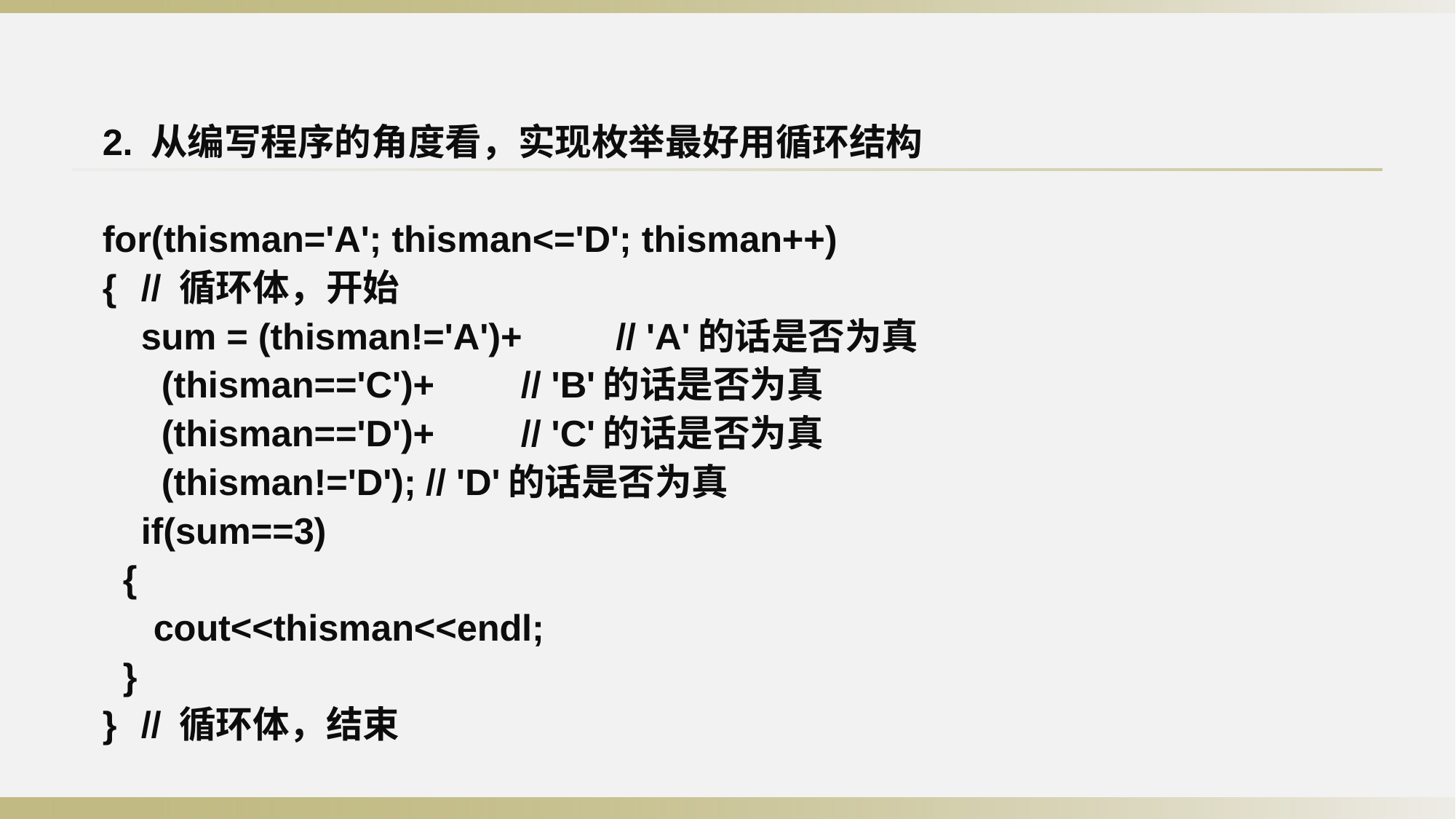

2. 从编写程序的角度看，实现枚举最好用循环结构

for(thisman='A'; thisman<='D'; thisman++)
{					// 循环体，开始
	sum = (thisman!='A')+	// 'A'的话是否为真
		  (thisman=='C')+	// 'B'的话是否为真
		  (thisman=='D')+	// 'C'的话是否为真
		  (thisman!='D');	// 'D'的话是否为真
	if(sum==3)
  {
     cout<<thisman<<endl;
  }
}						// 循环体，结束